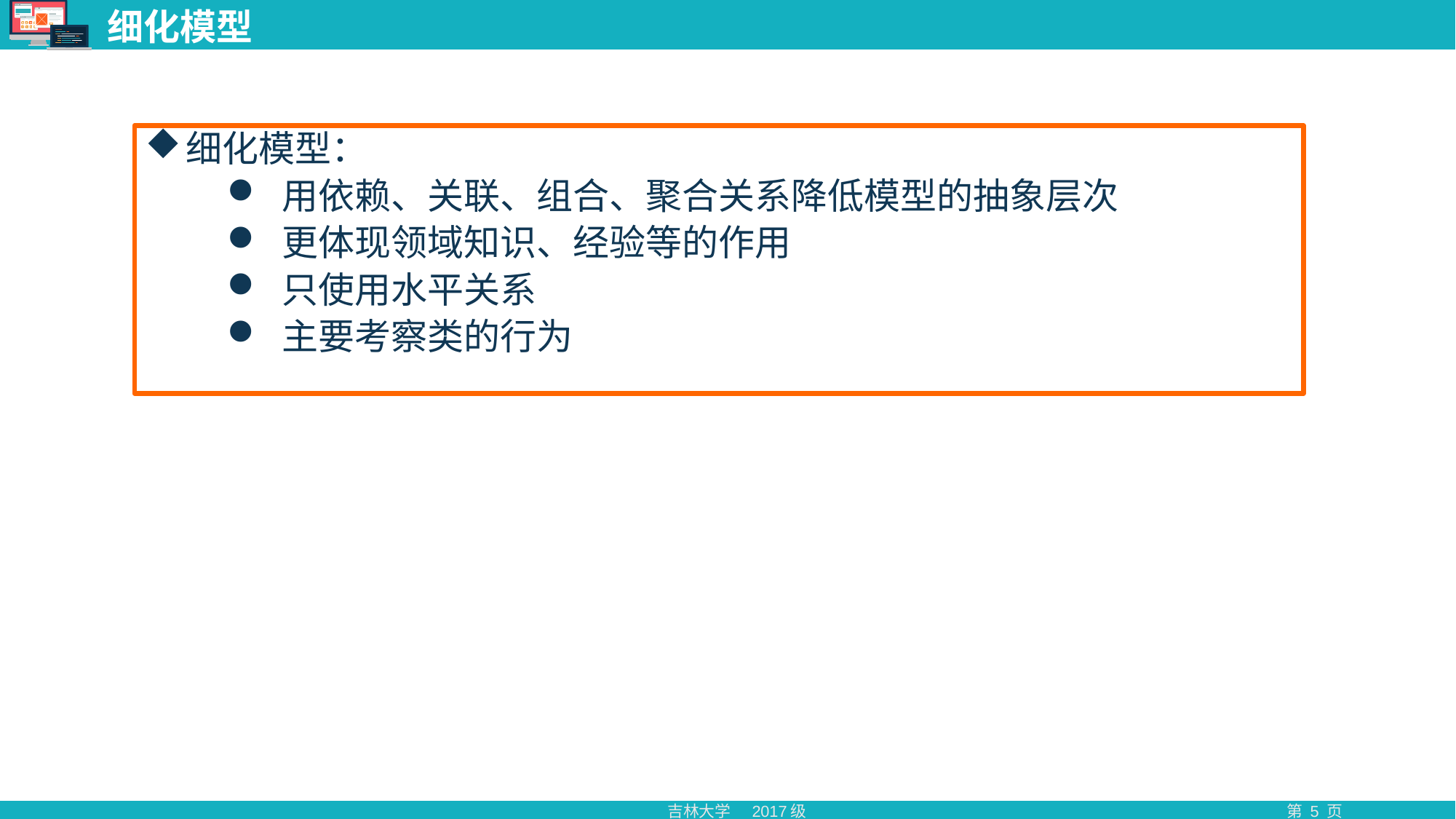

# 细化模型
细化模型：
用依赖、关联、组合、聚合关系降低模型的抽象层次
更体现领域知识、经验等的作用
只使用水平关系
主要考察类的行为